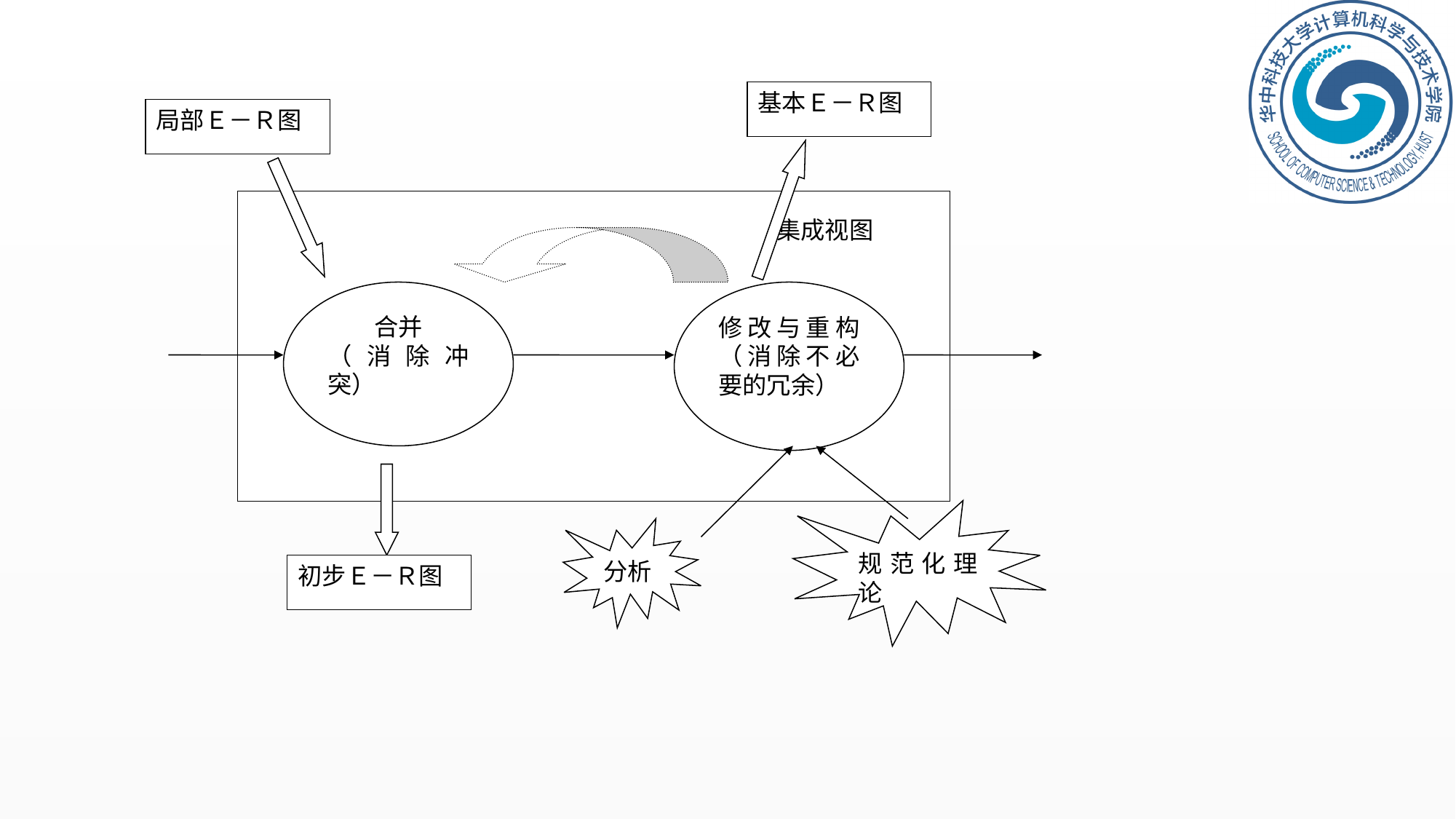

基本Ｅ－Ｒ图
局部Ｅ－Ｒ图

集成视图

合并
（消除冲突）
修改与重构（消除不必要的冗余）

规范化理论
分析
初步Ｅ－Ｒ图